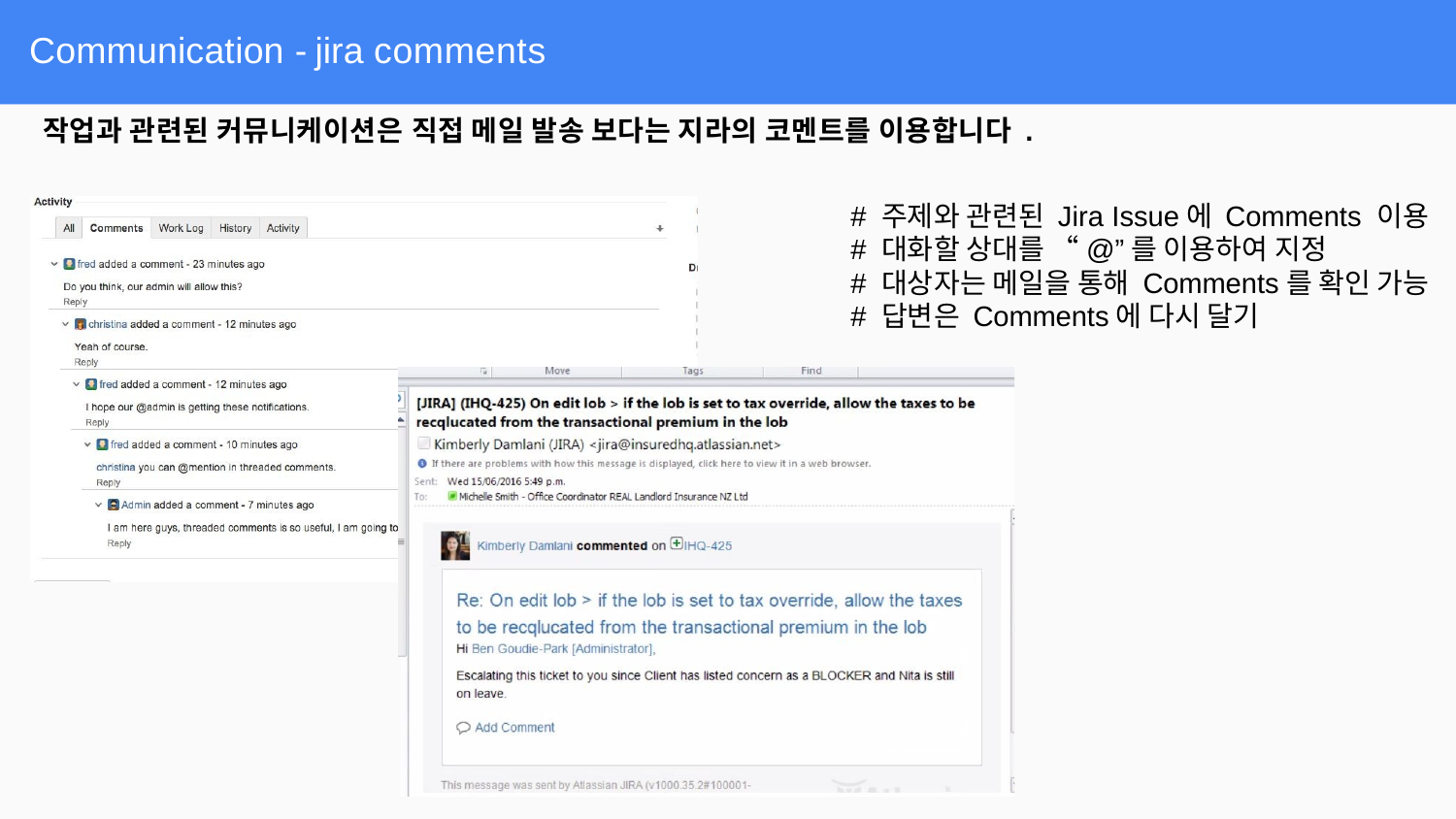

# Communication - jira comments
작업과 관련된 커뮤니케이션은 직접 메일 발송 보다는 지라의 코멘트를 이용합니다 .

# 주제와 관련된 Jira Issue에 Comments 이용
# 대화할 상대를 “@”를 이용하여 지정
# 대상자는 메일을 통해 Comments를 확인 가능
# 답변은 Comments에 다시 달기